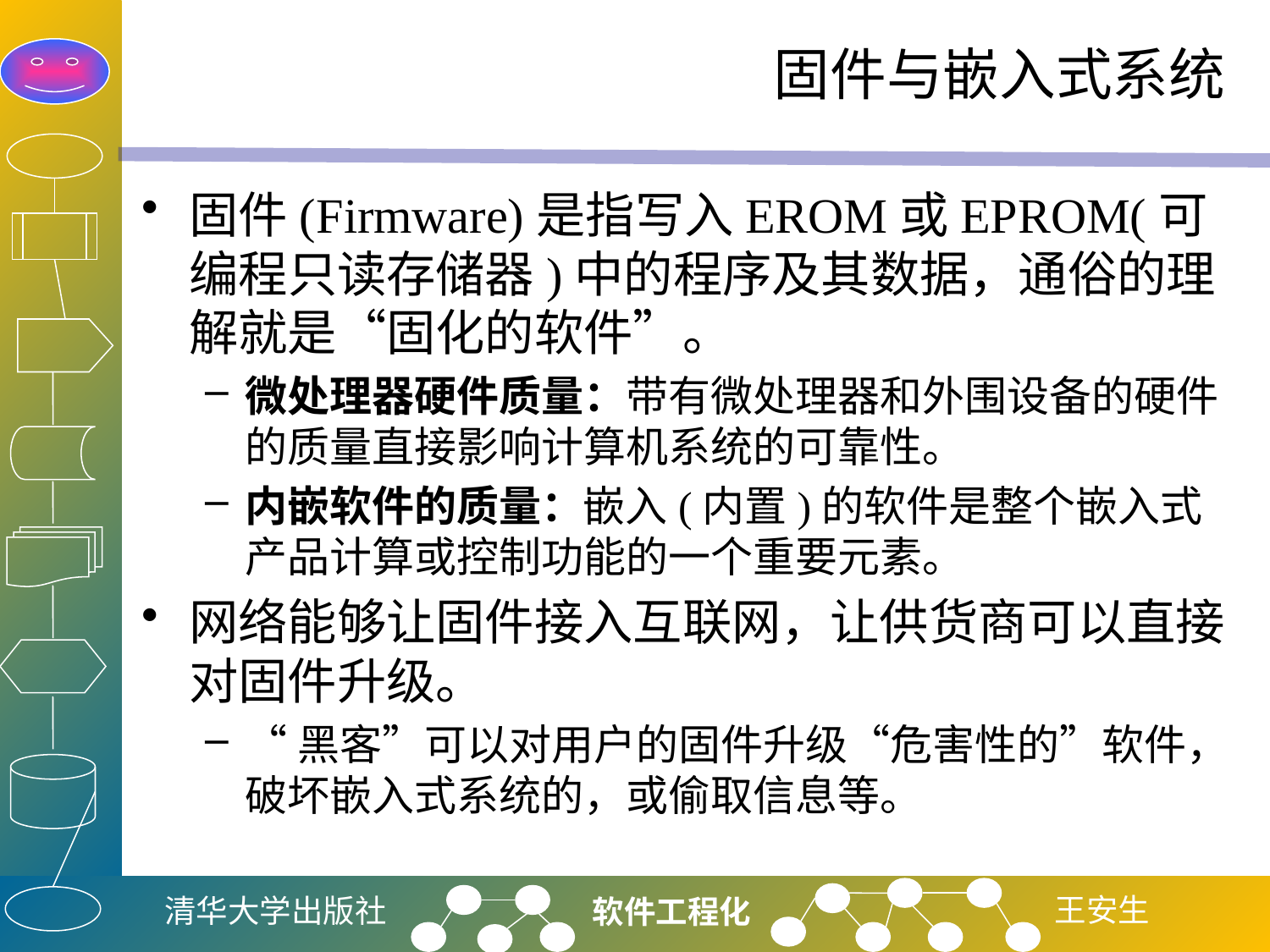

# 固件与嵌入式系统
固件(Firmware)是指写入EROM或EPROM(可编程只读存储器)中的程序及其数据，通俗的理解就是“固化的软件”。
微处理器硬件质量：带有微处理器和外围设备的硬件的质量直接影响计算机系统的可靠性。
内嵌软件的质量：嵌入(内置)的软件是整个嵌入式产品计算或控制功能的一个重要元素。
网络能够让固件接入互联网，让供货商可以直接对固件升级。
“黑客”可以对用户的固件升级“危害性的”软件，破坏嵌入式系统的，或偷取信息等。